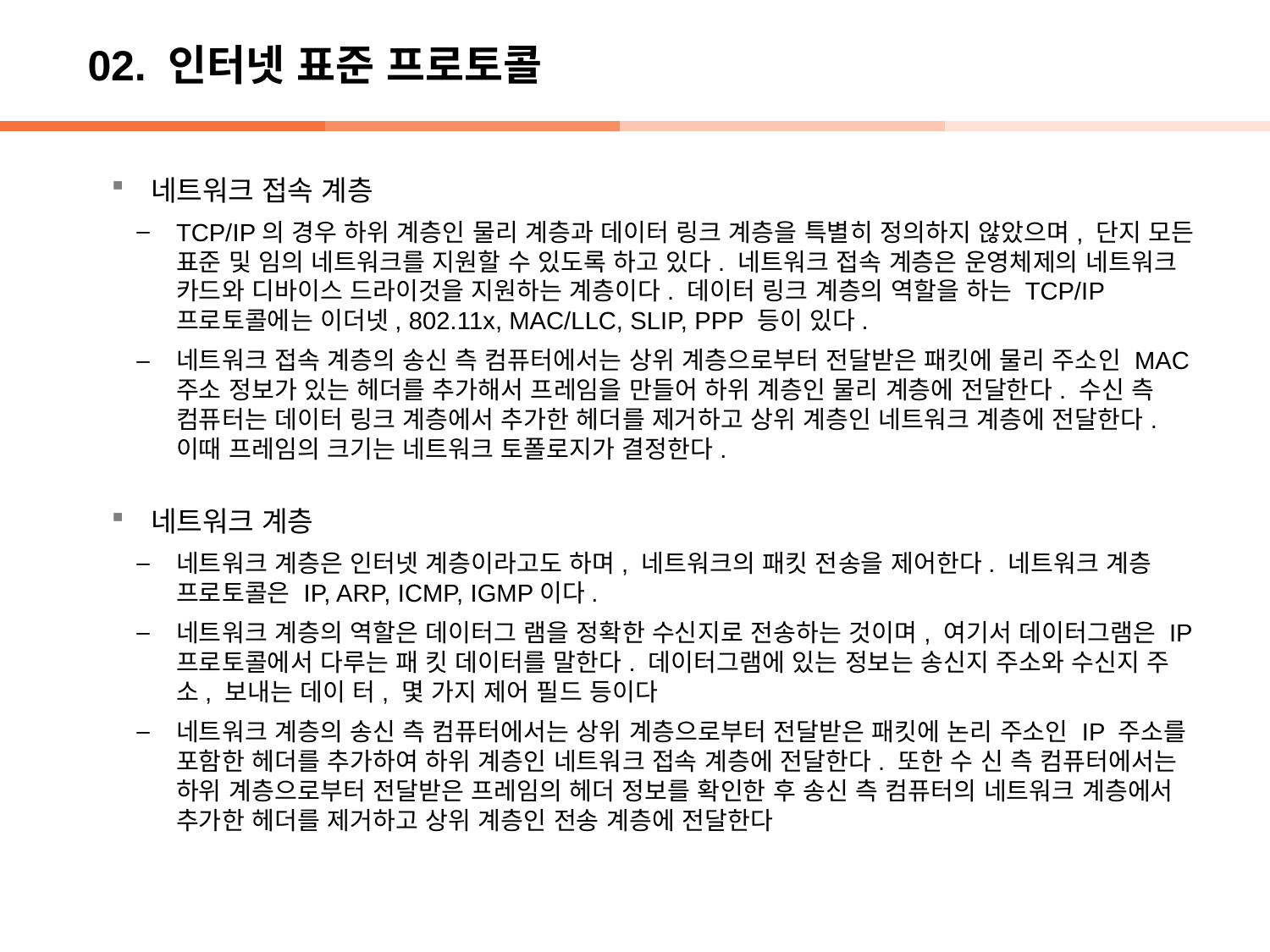

# 02. 인터넷 표준 프로토콜
네트워크 접속 계층
TCP/IP의 경우 하위 계층인 물리 계층과 데이터 링크 계층을 특별히 정의하지 않았으며, 단지 모든 표준 및 임의 네트워크를 지원할 수 있도록 하고 있다. 네트워크 접속 계층은 운영체제의 네트워크 카드와 디바이스 드라이것을 지원하는 계층이다. 데이터 링크 계층의 역할을 하는 TCP/IP 프로토콜에는 이더넷, 802.11x, MAC/LLC, SLIP, PPP 등이 있다.
네트워크 접속 계층의 송신 측 컴퓨터에서는 상위 계층으로부터 전달받은 패킷에 물리 주소인 MAC 주소 정보가 있는 헤더를 추가해서 프레임을 만들어 하위 계층인 물리 계층에 전달한다. 수신 측 컴퓨터는 데이터 링크 계층에서 추가한 헤더를 제거하고 상위 계층인 네트워크 계층에 전달한다. 이때 프레임의 크기는 네트워크 토폴로지가 결정한다.
네트워크 계층
네트워크 계층은 인터넷 계층이라고도 하며, 네트워크의 패킷 전송을 제어한다. 네트워크 계층 프로토콜은 IP, ARP, ICMP, IGMP이다.
네트워크 계층의 역할은 데이터그 램을 정확한 수신지로 전송하는 것이며, 여기서 데이터그램은 IP 프로토콜에서 다루는 패 킷 데이터를 말한다. 데이터그램에 있는 정보는 송신지 주소와 수신지 주소, 보내는 데이 터, 몇 가지 제어 필드 등이다
네트워크 계층의 송신 측 컴퓨터에서는 상위 계층으로부터 전달받은 패킷에 논리 주소인 IP 주소를 포함한 헤더를 추가하여 하위 계층인 네트워크 접속 계층에 전달한다. 또한 수 신 측 컴퓨터에서는 하위 계층으로부터 전달받은 프레임의 헤더 정보를 확인한 후 송신 측 컴퓨터의 네트워크 계층에서 추가한 헤더를 제거하고 상위 계층인 전송 계층에 전달한다